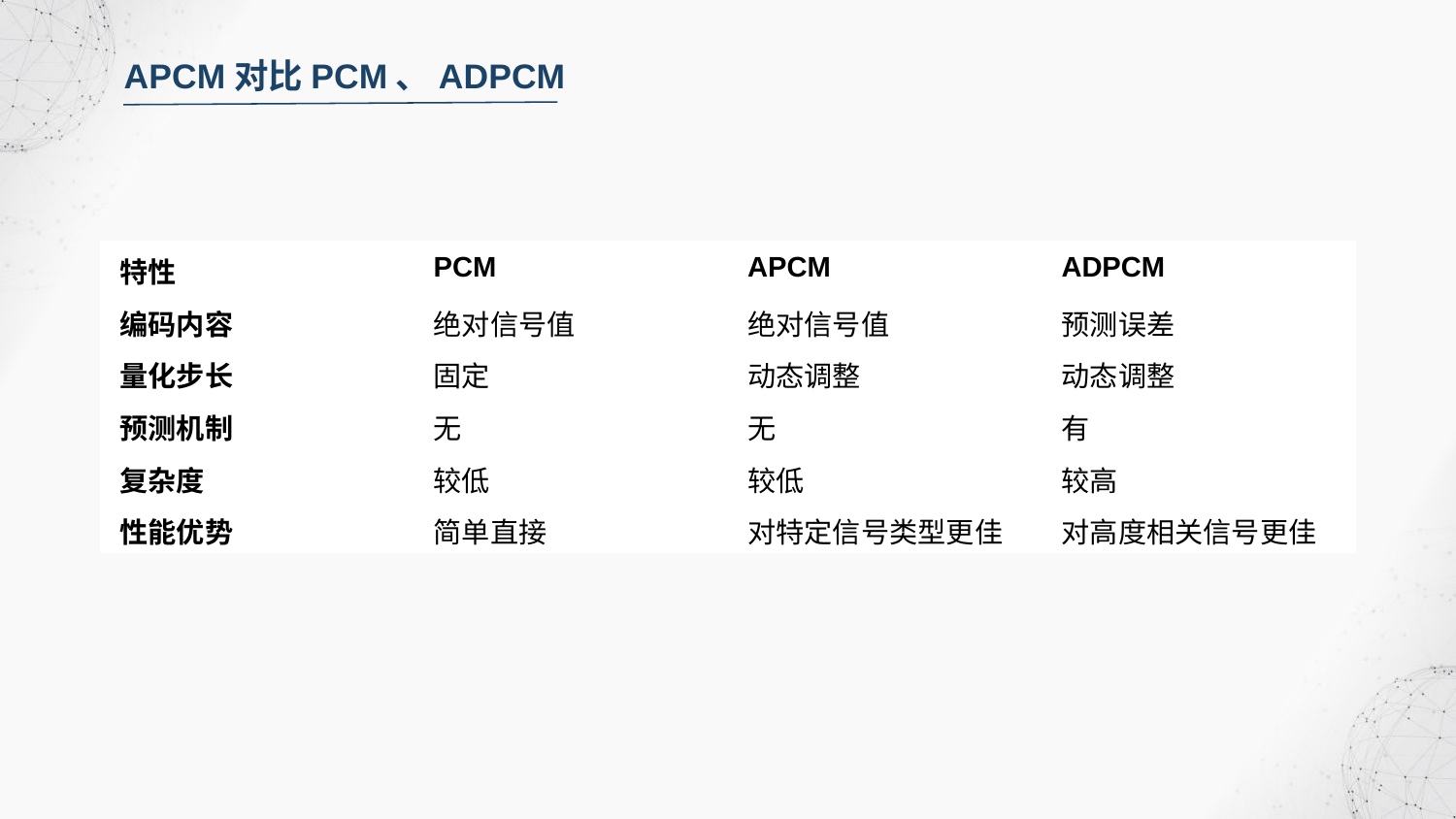

APCM对比PCM、ADPCM
| 特性 | PCM | APCM | ADPCM |
| --- | --- | --- | --- |
| 编码内容 | 绝对信号值 | 绝对信号值 | 预测误差 |
| 量化步长 | 固定 | 动态调整 | 动态调整 |
| 预测机制 | 无 | 无 | 有 |
| 复杂度 | 较低 | 较低 | 较高 |
| 性能优势 | 简单直接 | 对特定信号类型更佳 | 对高度相关信号更佳 |